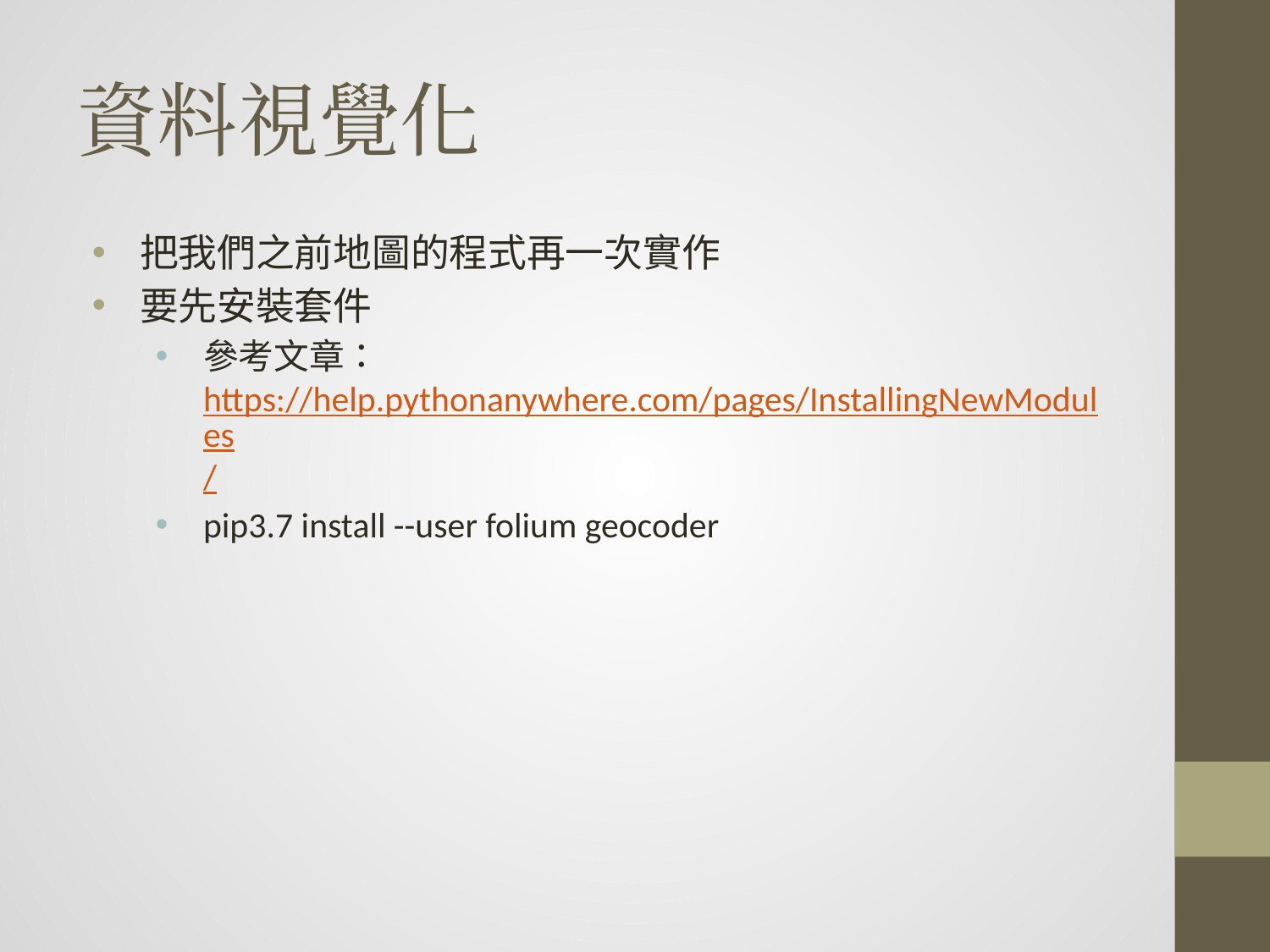

# 資料視覺化
把我們之前地圖的程式再一次實作
要先安裝套件
參考文章：https://help.pythonanywhere.com/pages/InstallingNewModules/
pip3.7 install --user folium geocoder